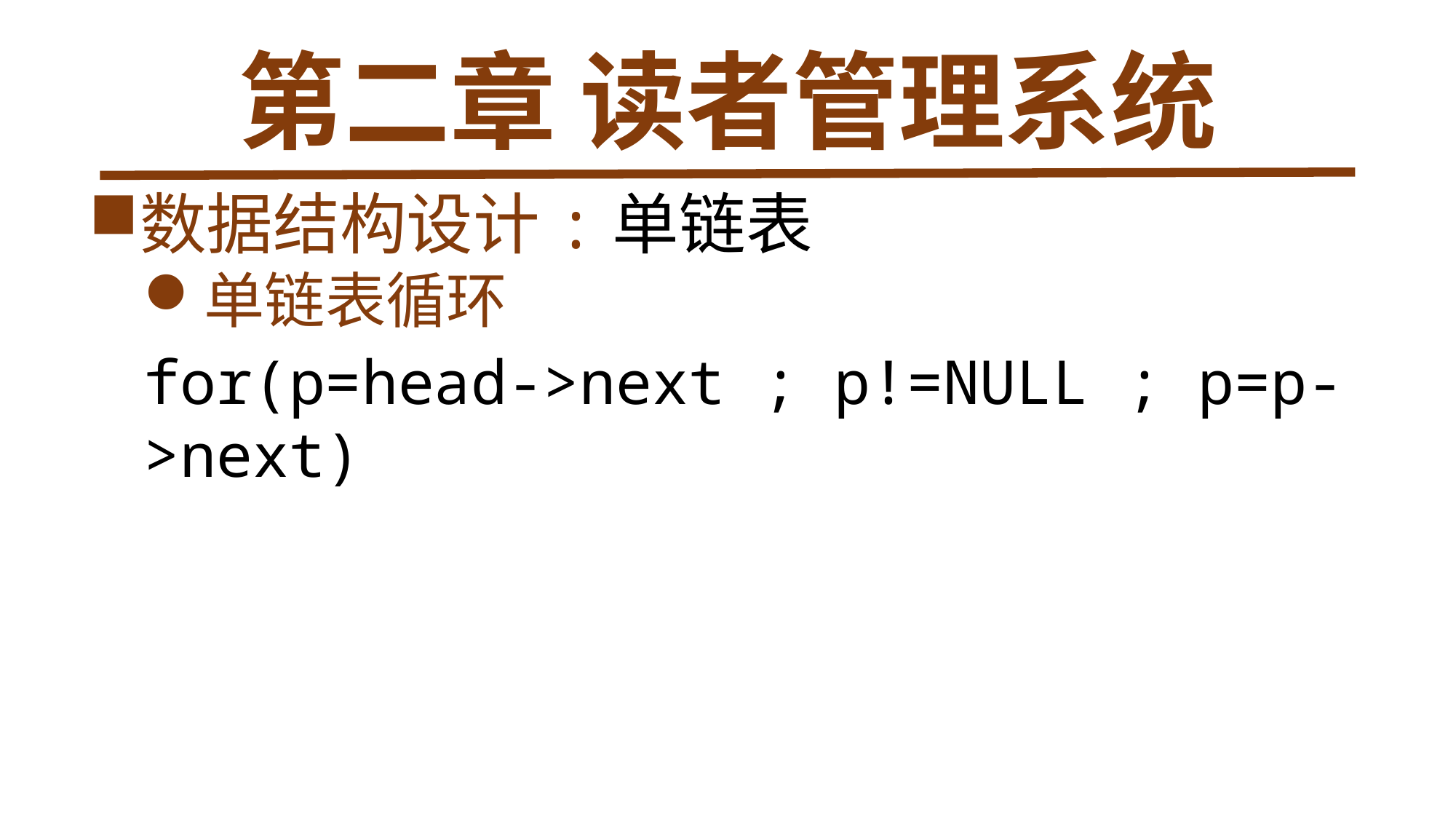

# 第二章 读者管理系统
数据结构设计:单链表
单链表循环
for(p=head->next ; p!=NULL ; p=p->next)